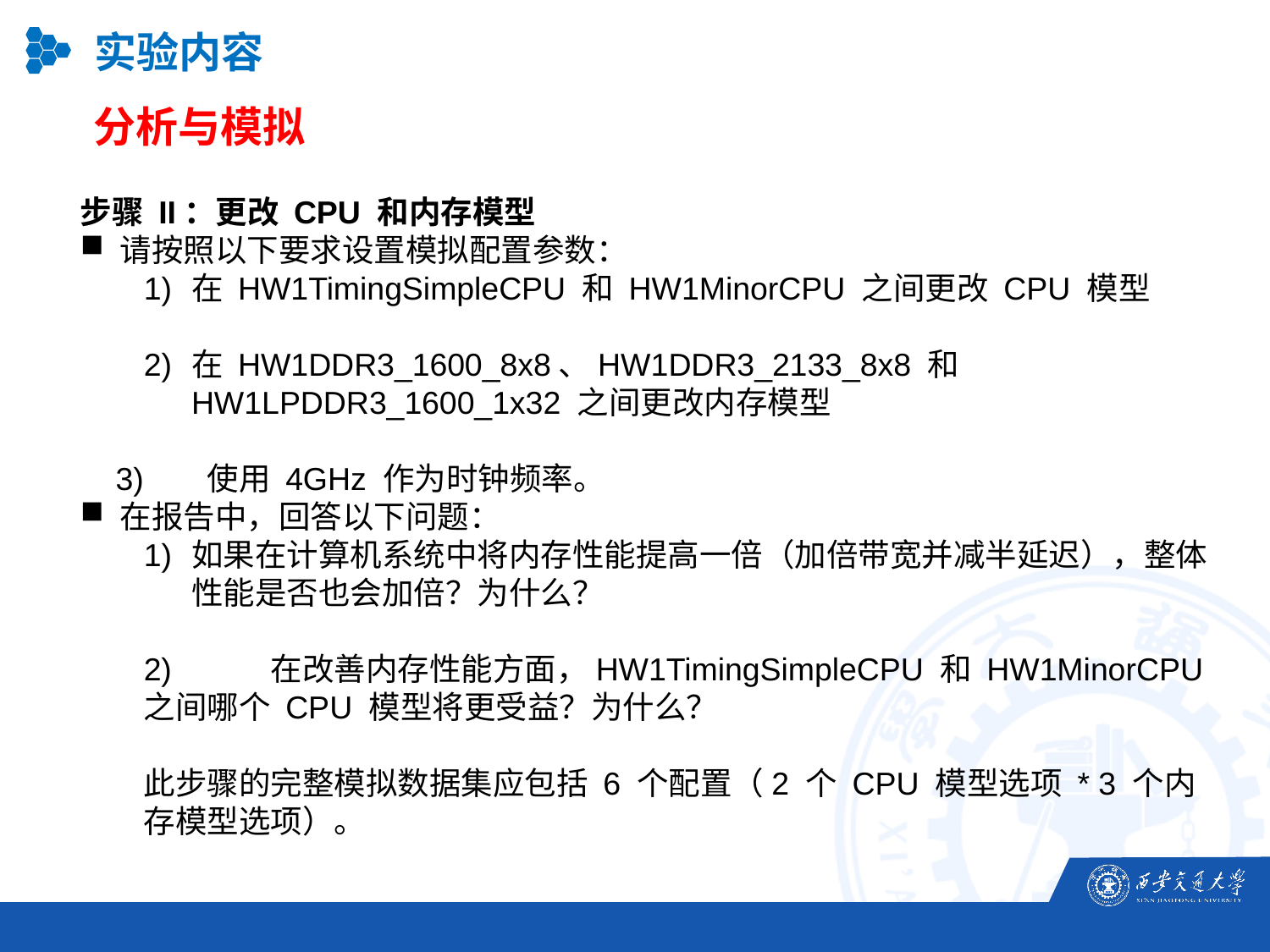

实验内容
分析与模拟
步骤 II：更改 CPU 和内存模型
请按照以下要求设置模拟配置参数：
在 HW1TimingSimpleCPU 和 HW1MinorCPU 之间更改 CPU 模型

在 HW1DDR3_1600_8x8、HW1DDR3_2133_8x8 和 HW1LPDDR3_1600_1x32 之间更改内存模型

    3)	使用 4GHz 作为时钟频率。
在报告中，回答以下问题：
如果在计算机系统中将内存性能提高一倍（加倍带宽并减半延迟），整体性能是否也会加倍？为什么？

2)	在改善内存性能方面，HW1TimingSimpleCPU 和 HW1MinorCPU 之间哪个 CPU 模型将更受益？为什么？

此步骤的完整模拟数据集应包括 6 个配置（2 个 CPU 模型选项 * 3 个内存模型选项）。